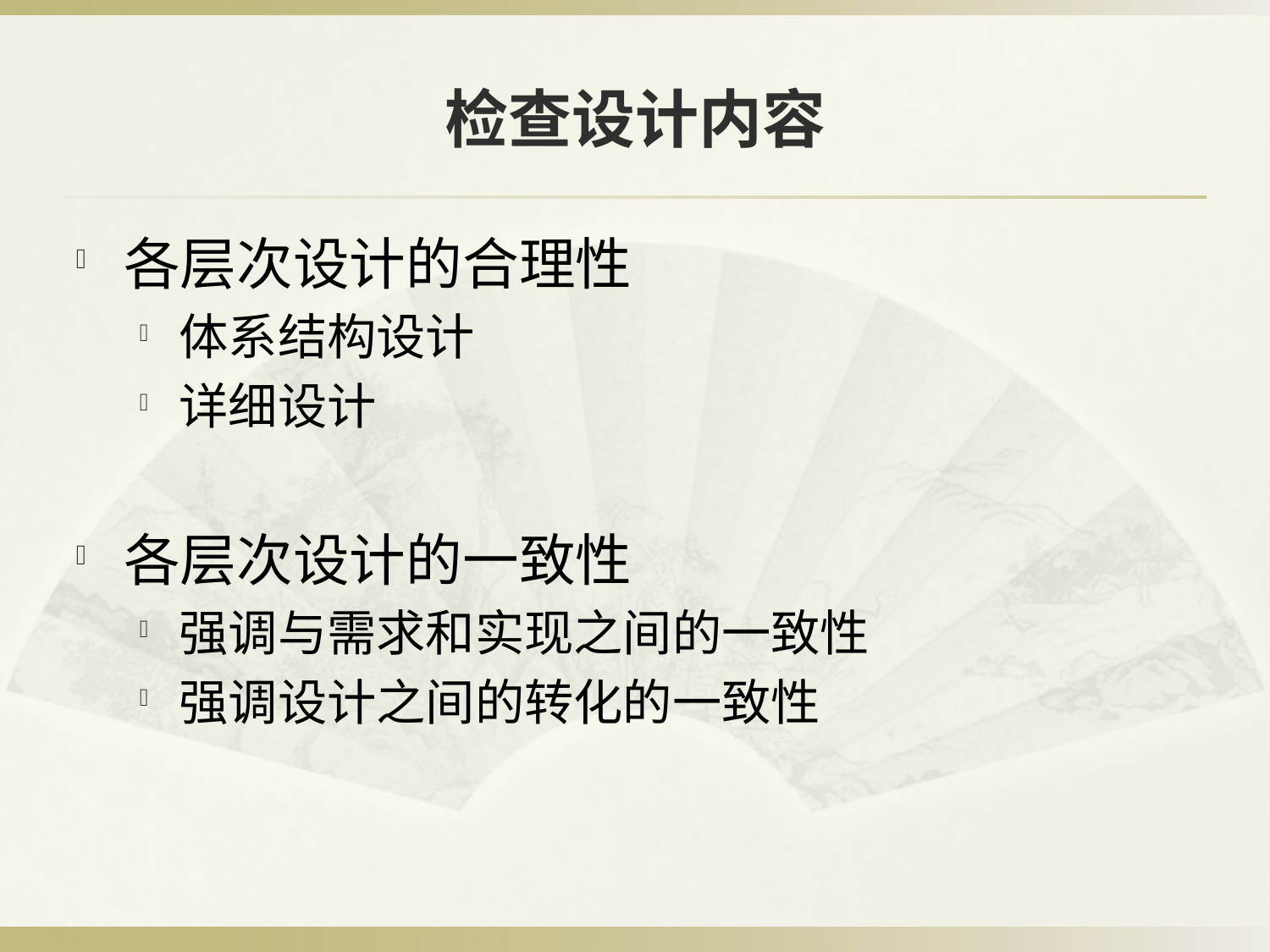

# 检查设计内容
各层次设计的合理性
体系结构设计
详细设计

各层次设计的一致性
强调与需求和实现之间的一致性
强调设计之间的转化的一致性